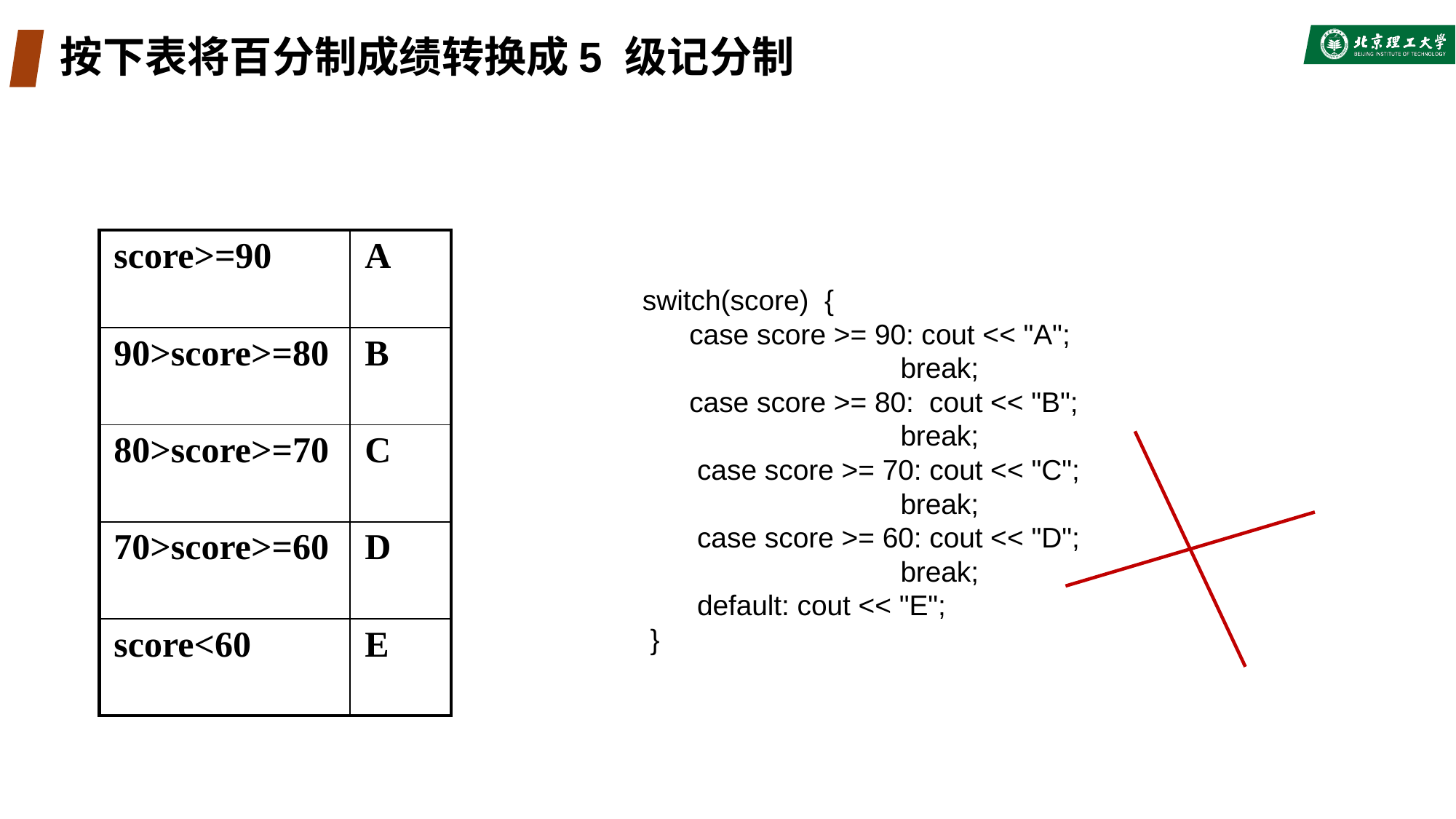

# 按下表将百分制成绩转换成5 级记分制
| score>=90 | A |
| --- | --- |
| 90>score>=80 | B |
| 80>score>=70 | C |
| 70>score>=60 | D |
| score<60 | E |
switch(score)  {
      case score >= 90: cout << "A";
                                 break;
      case score >= 80:  cout << "B";
                                 break;
       case score >= 70: cout << "C";
                                 break;
       case score >= 60: cout << "D";
                                 break;
       default: cout << "E";
 }